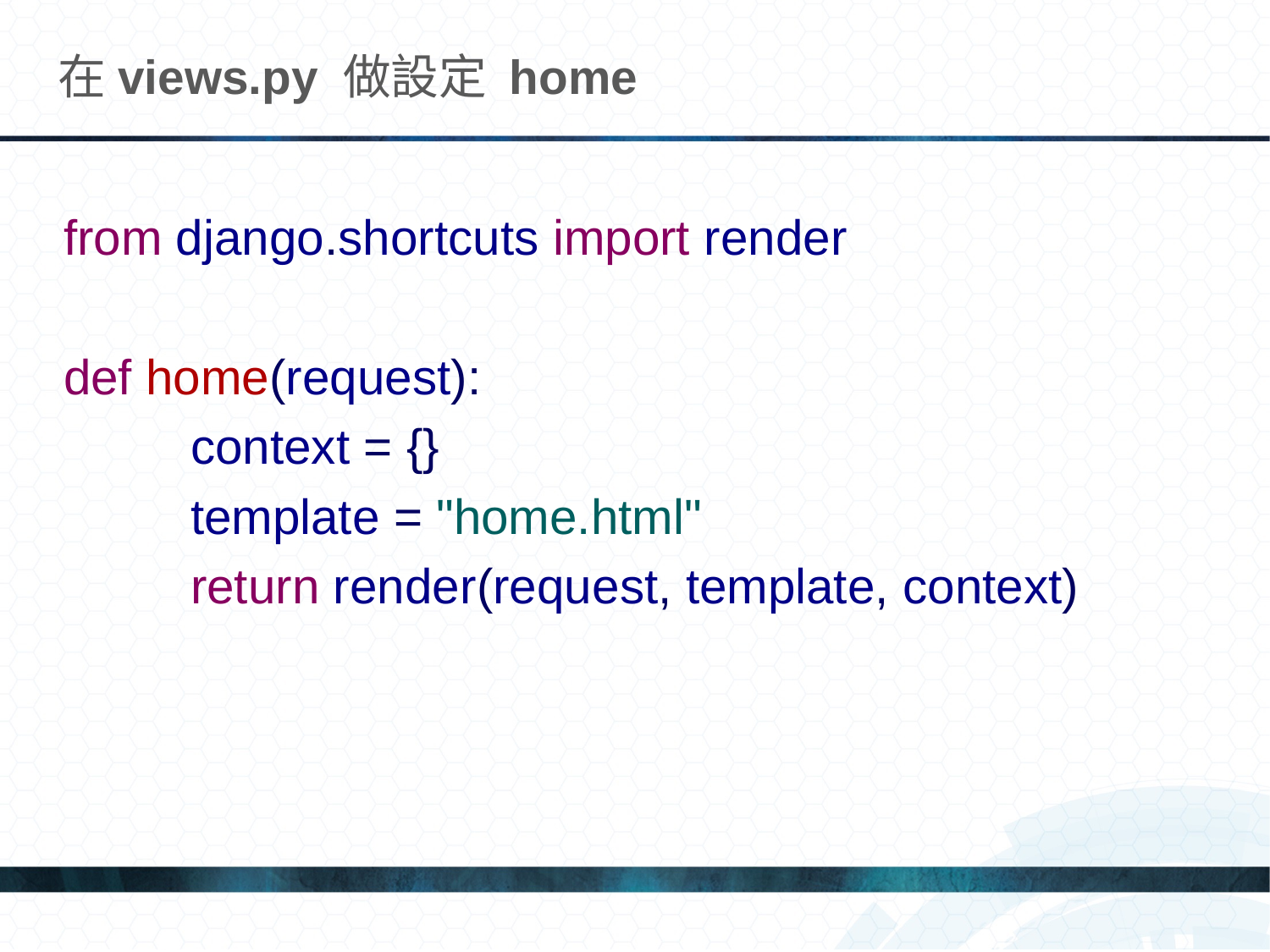

# 在views.py 做設定 home
from django.shortcuts import render

def home(request):
	context = {}
	template = "home.html"
	return render(request, template, context)